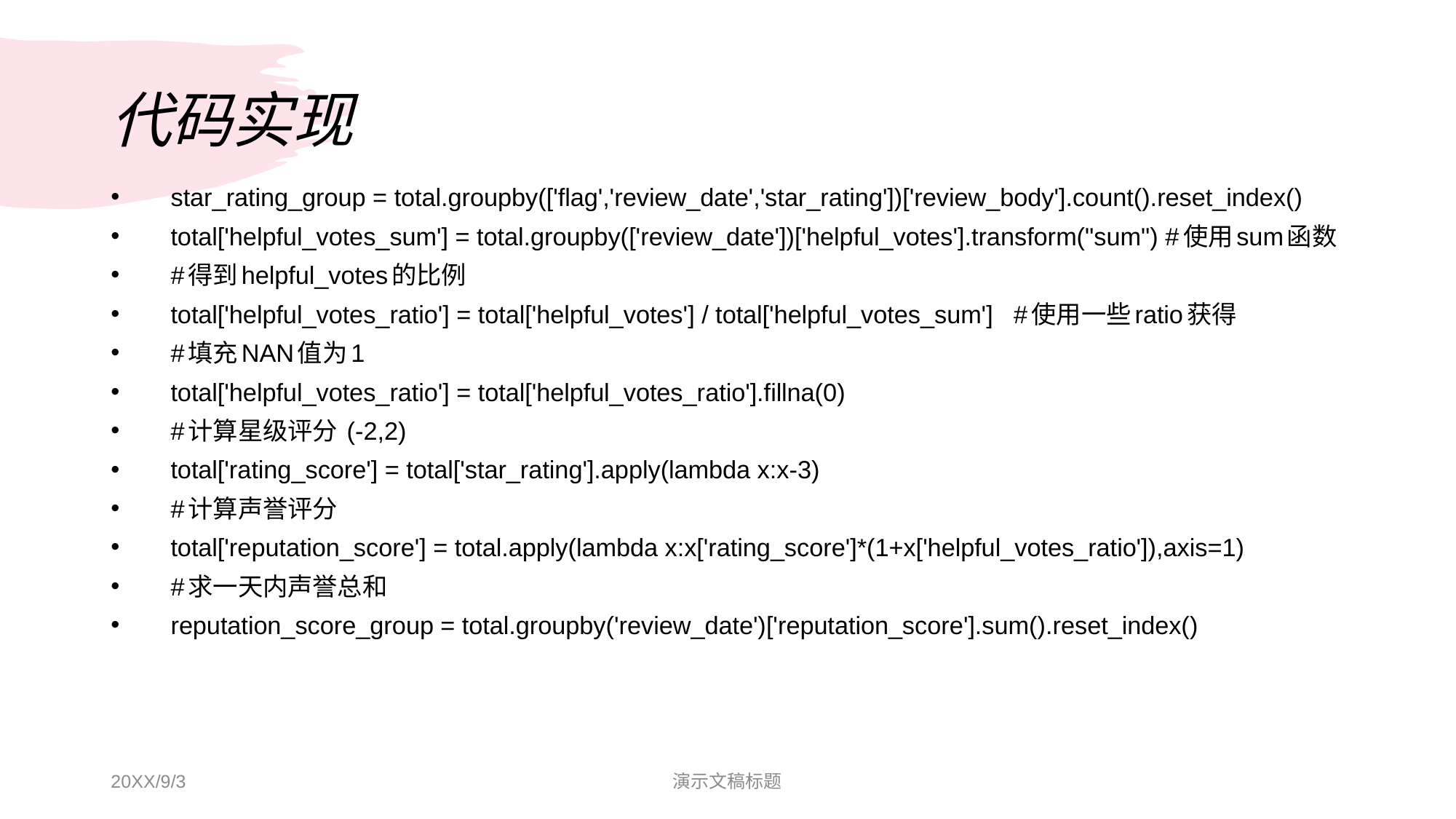

# 代码实现
    star_rating_group = total.groupby(['flag','review_date','star_rating'])['review_body'].count().reset_index()
    total['helpful_votes_sum'] = total.groupby(['review_date'])['helpful_votes'].transform("sum") #使用sum函数
    #得到helpful_votes的比例
    total['helpful_votes_ratio'] = total['helpful_votes'] / total['helpful_votes_sum']   #使用一些ratio获得
    #填充NAN值为1
    total['helpful_votes_ratio'] = total['helpful_votes_ratio'].fillna(0)
    #计算星级评分 (-2,2)
    total['rating_score'] = total['star_rating'].apply(lambda x:x-3)
    #计算声誉评分
    total['reputation_score'] = total.apply(lambda x:x['rating_score']*(1+x['helpful_votes_ratio']),axis=1)
    #求一天内声誉总和
    reputation_score_group = total.groupby('review_date')['reputation_score'].sum().reset_index()
20XX/9/3
演示文稿标题
24